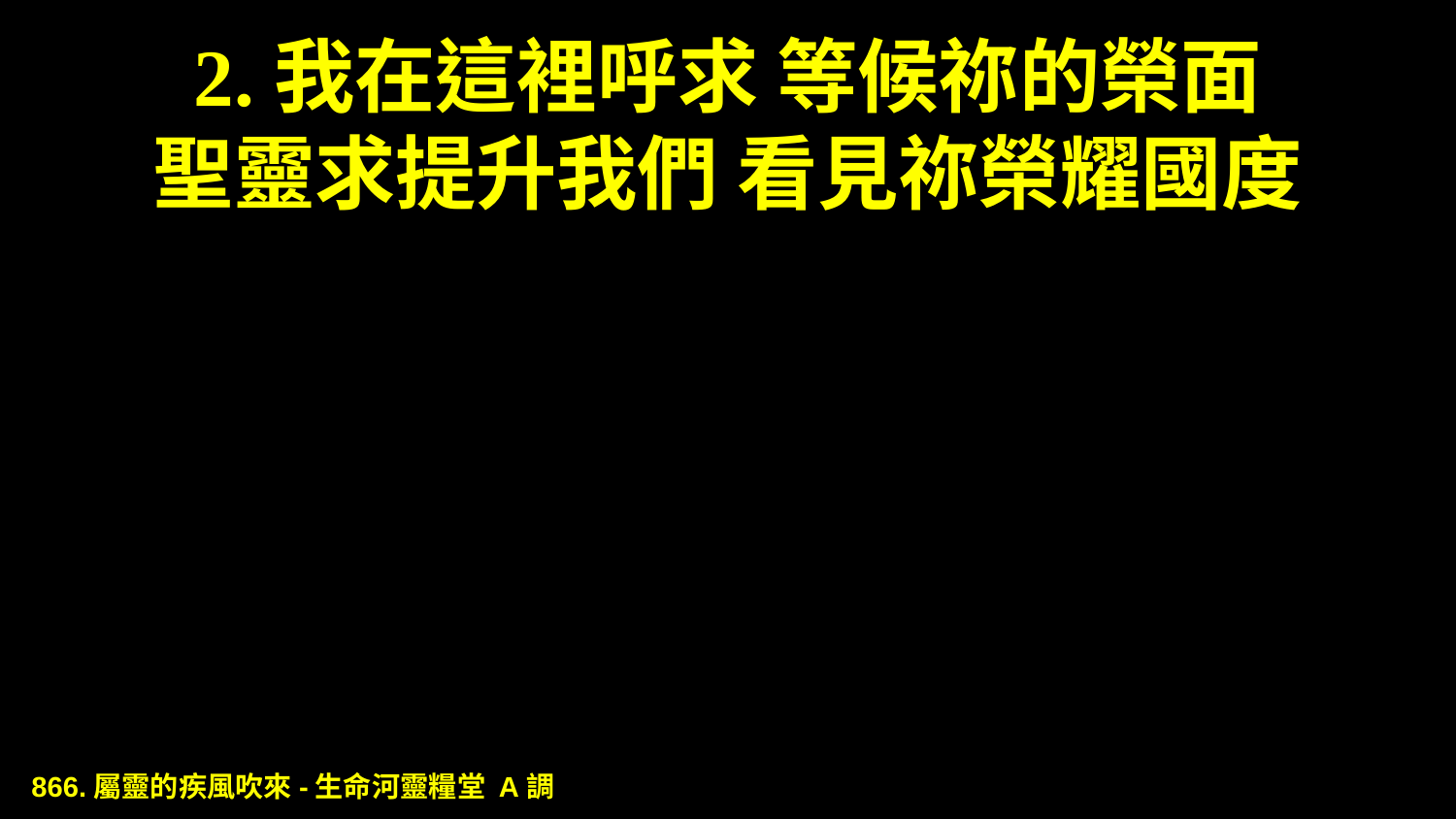

# 2.我在這裡呼求 等候祢的榮面 聖靈求提升我們 看見祢榮耀國度
866.屬靈的疾風吹來-生命河靈糧堂 A調